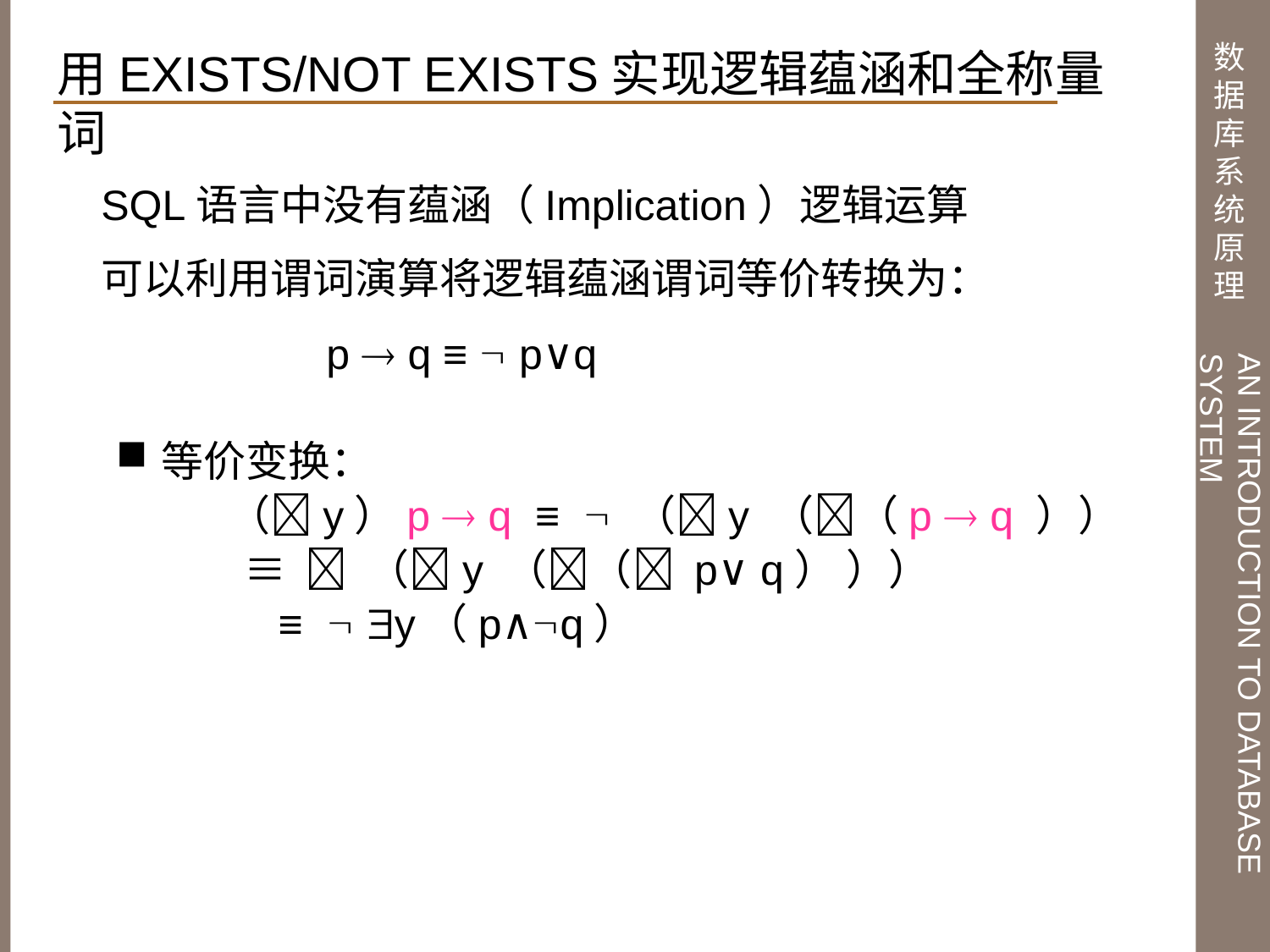

用EXISTS/NOT EXISTS实现逻辑蕴涵和全称量词
SQL语言中没有蕴涵（Implication）逻辑运算
可以利用谓词演算将逻辑蕴涵谓词等价转换为：
                   p → q ≡ ¬ p∨q

等价变换：
    	（∀y）p → q  ≡  ¬ （∃y （¬（p → q ））
               ≡  ¬ （∃y （¬（¬ p∨ q） ））
               ≡  ¬ ∃y（p∧¬q）